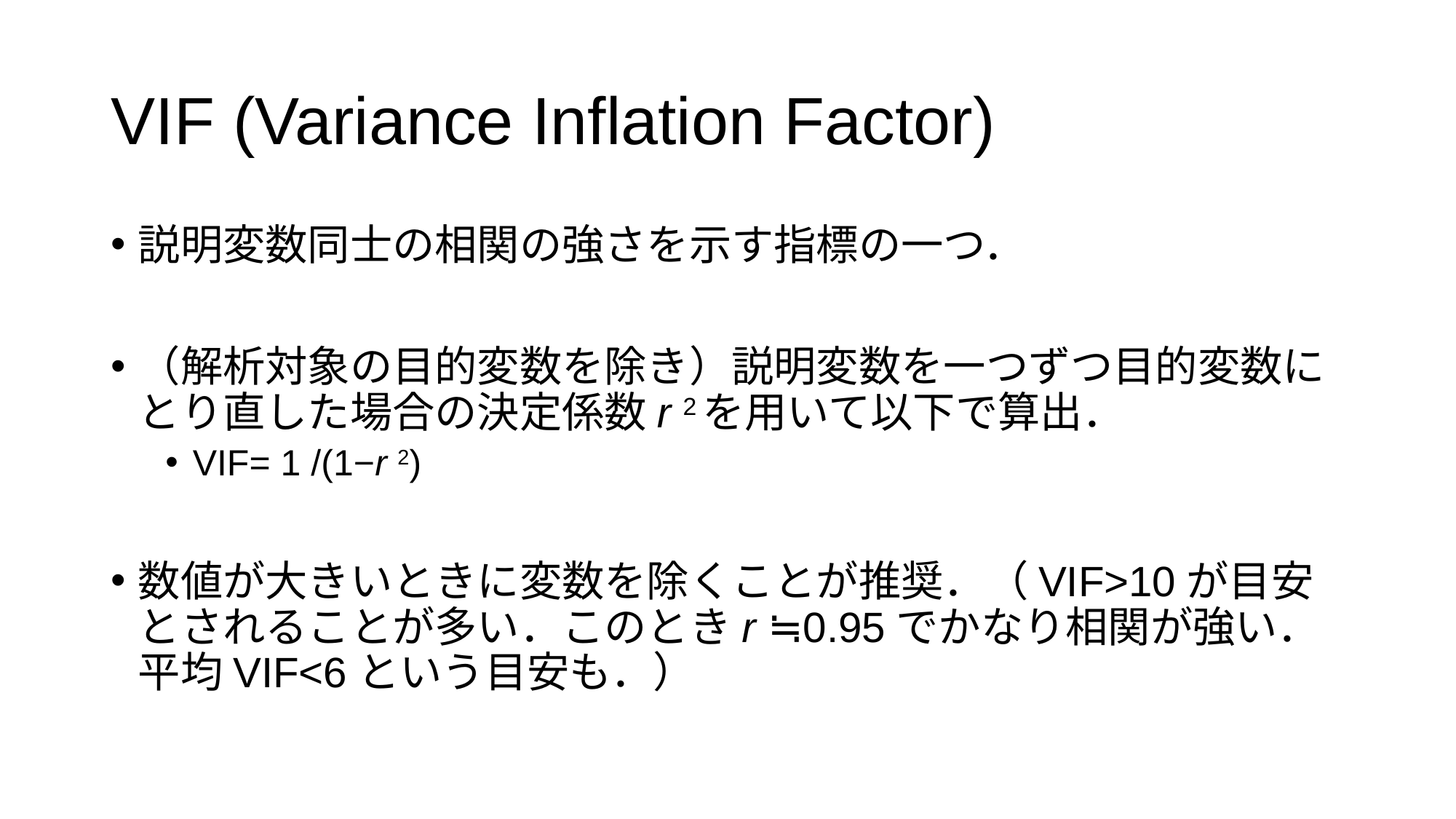

# VIF (Variance Inflation Factor)
説明変数同士の相関の強さを示す指標の一つ．

（解析対象の目的変数を除き）説明変数を一つずつ目的変数にとり直した場合の決定係数r 2を用いて以下で算出．
VIF= 1 /(1−r 2)

数値が大きいときに変数を除くことが推奨．（VIF>10が目安とされることが多い．このときr ≒0.95でかなり相関が強い．平均VIF<6という目安も．）